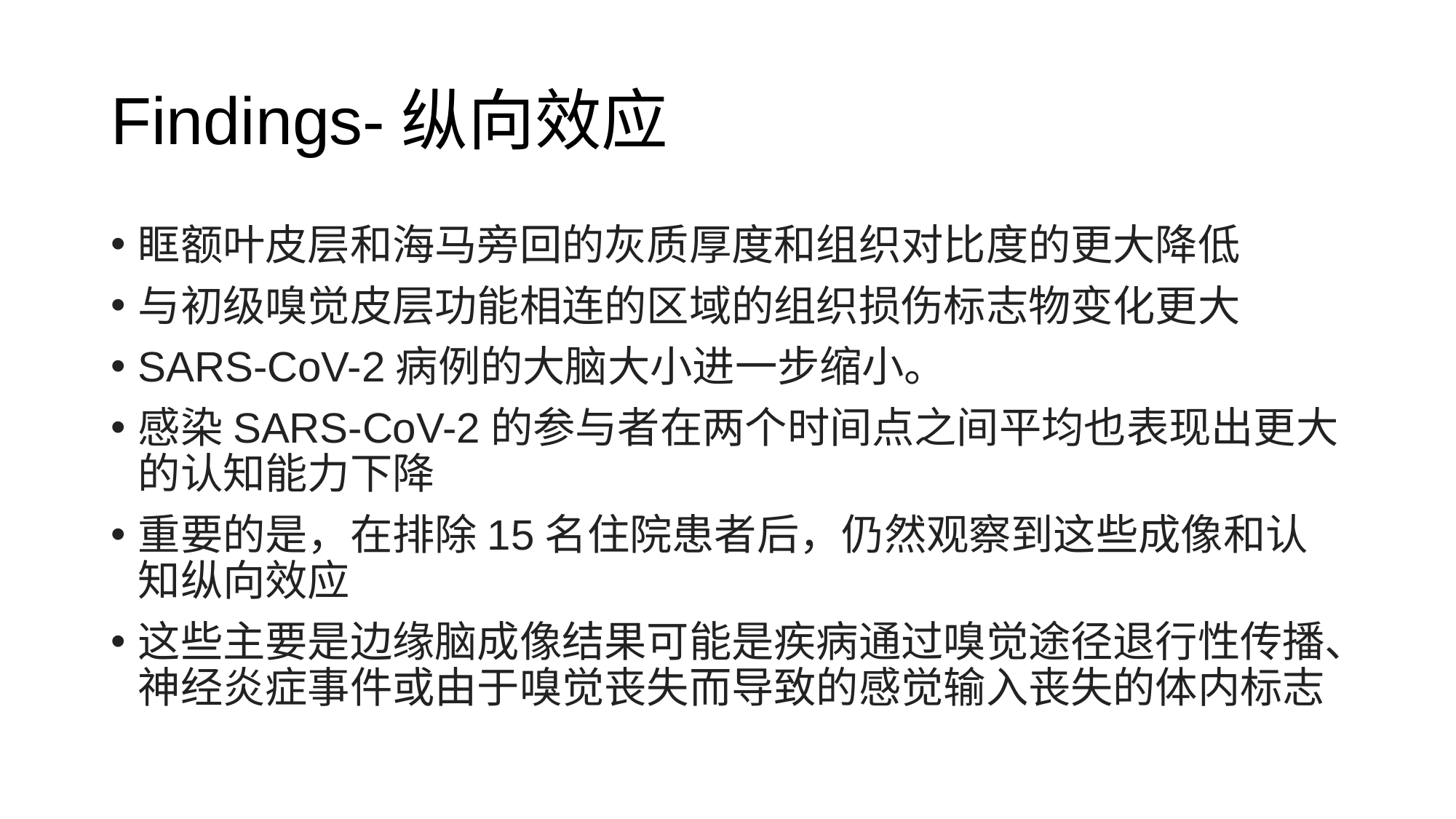

# Findings-纵向效应
眶额叶皮层和海马旁回的灰质厚度和组织对比度的更大降低
与初级嗅觉皮层功能相连的区域的组织损伤标志物变化更大
SARS-CoV-2病例的大脑大小进一步缩小。
感染SARS-CoV-2的参与者在两个时间点之间平均也表现出更大的认知能力下降
重要的是，在排除15名住院患者后，仍然观察到这些成像和认知纵向效应
这些主要是边缘脑成像结果可能是疾病通过嗅觉途径退行性传播、神经炎症事件或由于嗅觉丧失而导致的感觉输入丧失的体内标志